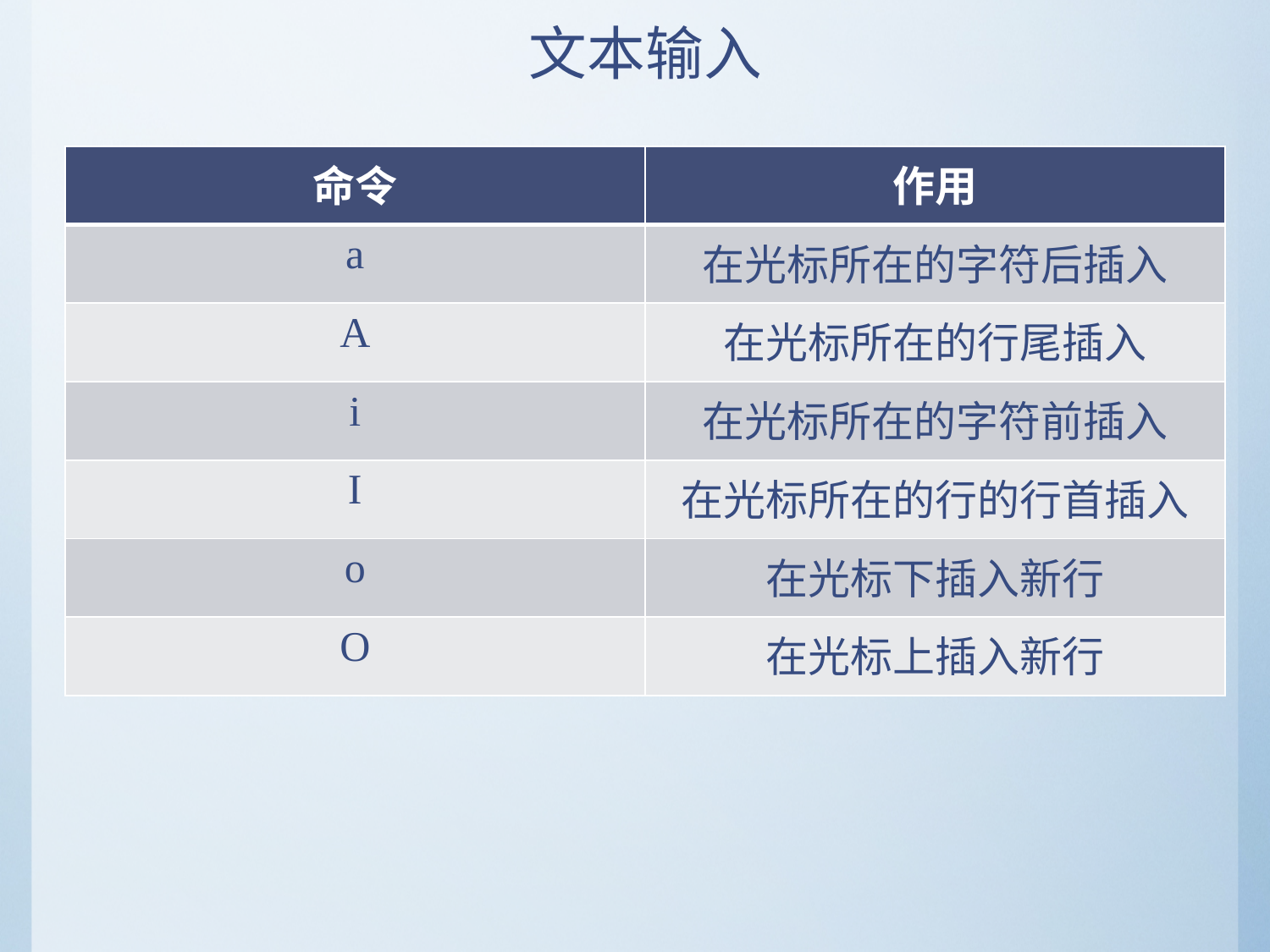

# 文本输入
| 命令 | 作用 |
| --- | --- |
| a | 在光标所在的字符后插入 |
| A | 在光标所在的行尾插入 |
| i | 在光标所在的字符前插入 |
| I | 在光标所在的行的行首插入 |
| o | 在光标下插入新行 |
| O | 在光标上插入新行 |